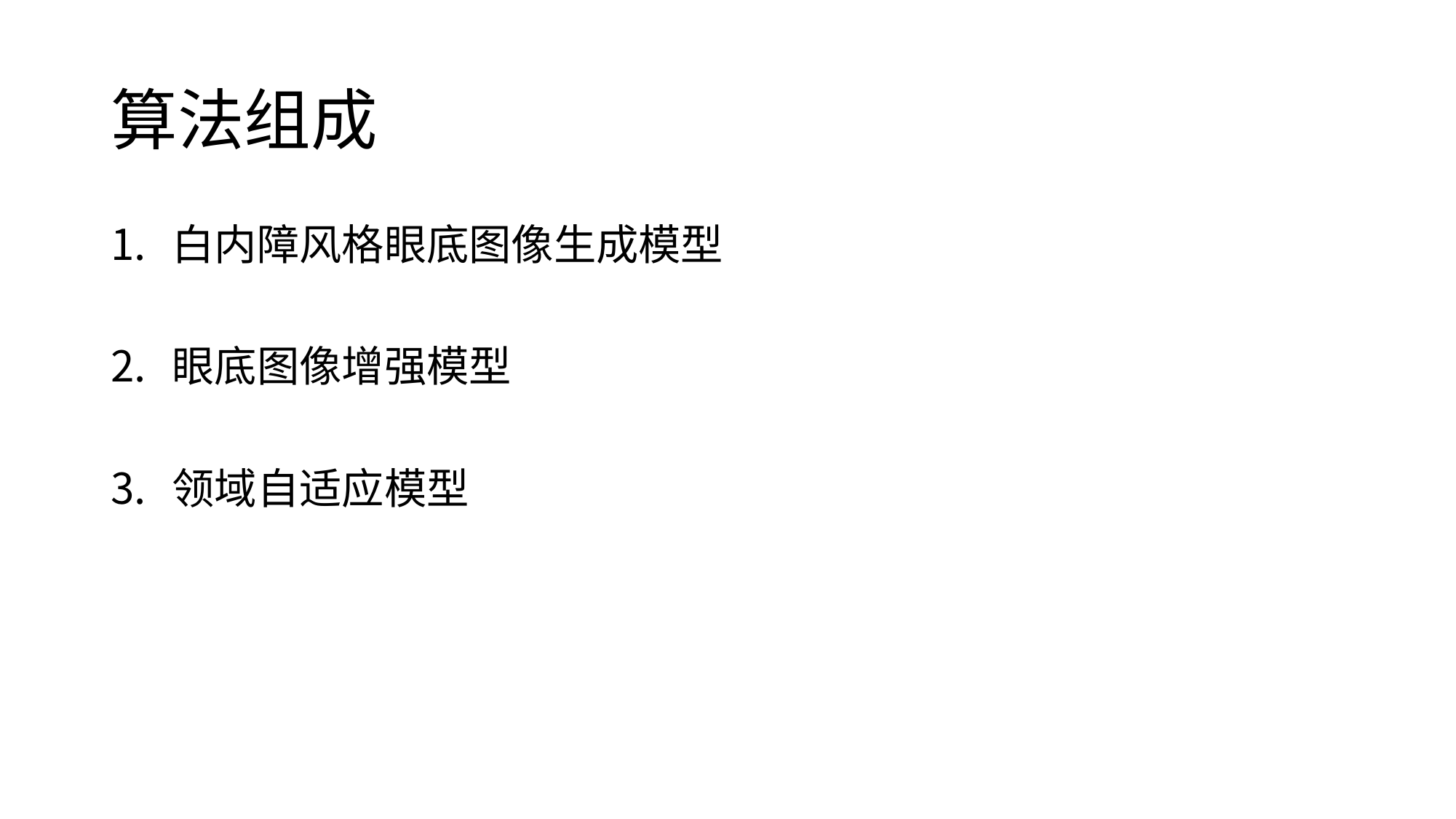

# 算法组成
白内障风格眼底图像生成模型

眼底图像增强模型

领域自适应模型